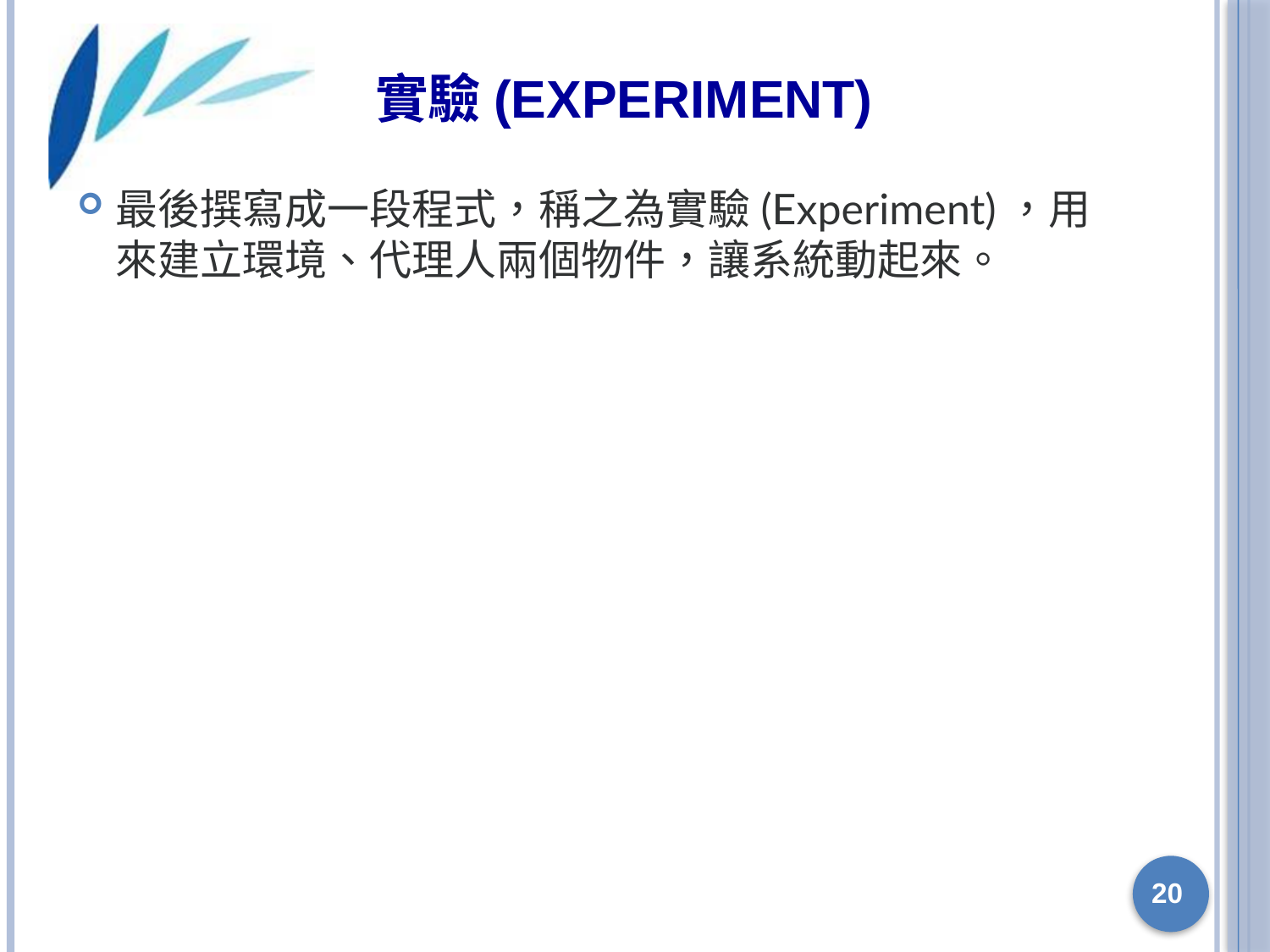

# 實驗(Experiment)
最後撰寫成一段程式，稱之為實驗(Experiment)，用來建立環境、代理人兩個物件，讓系統動起來。
20